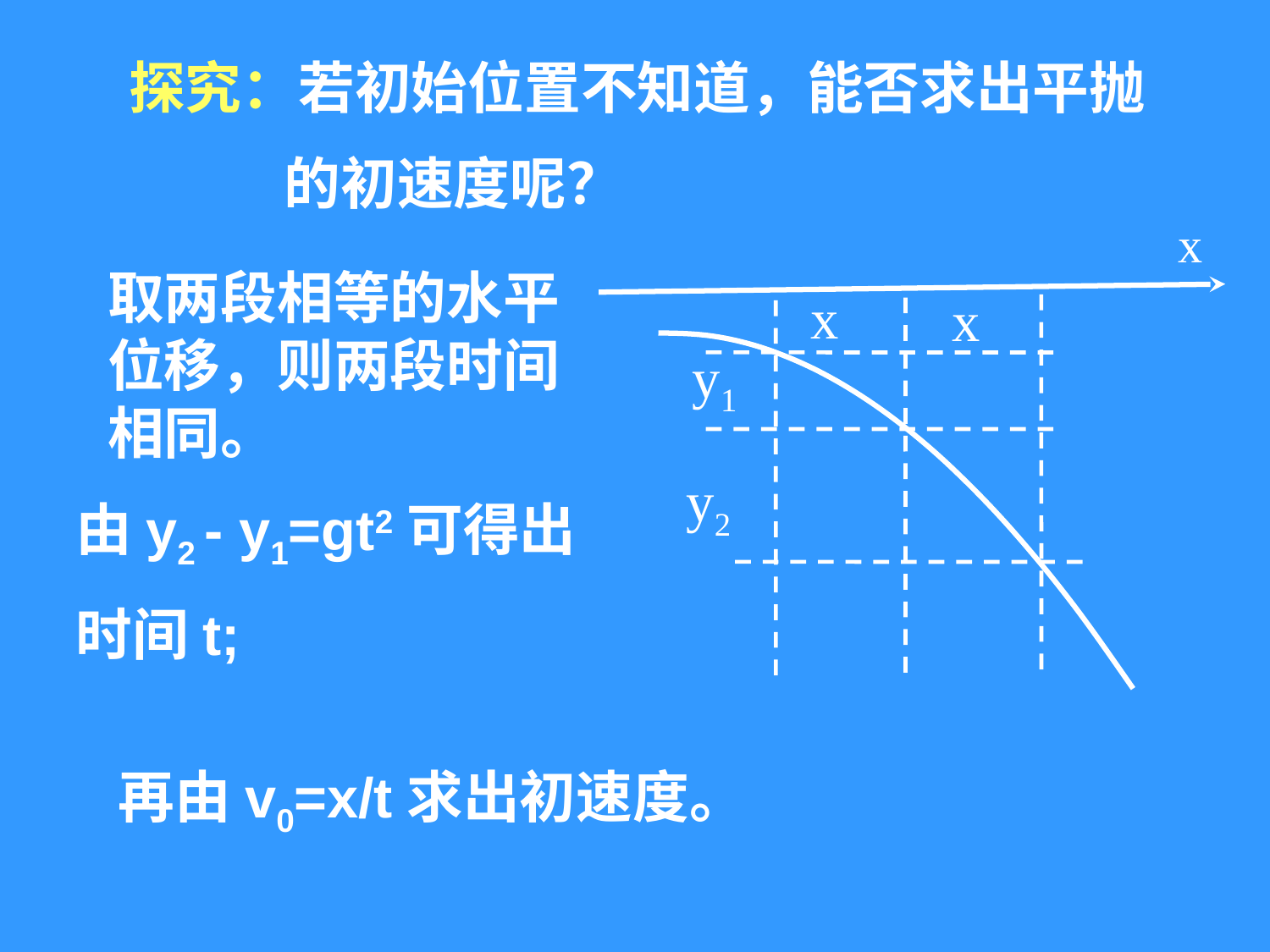

探究：若初始位置不知道，能否求出平抛
           的初速度呢？
          x

取两段相等的水平位移，则两段时间相同。

x
x

y1

y2

由y2 - y1=gt2可得出
时间t;
再由v0=x/t求出初速度。